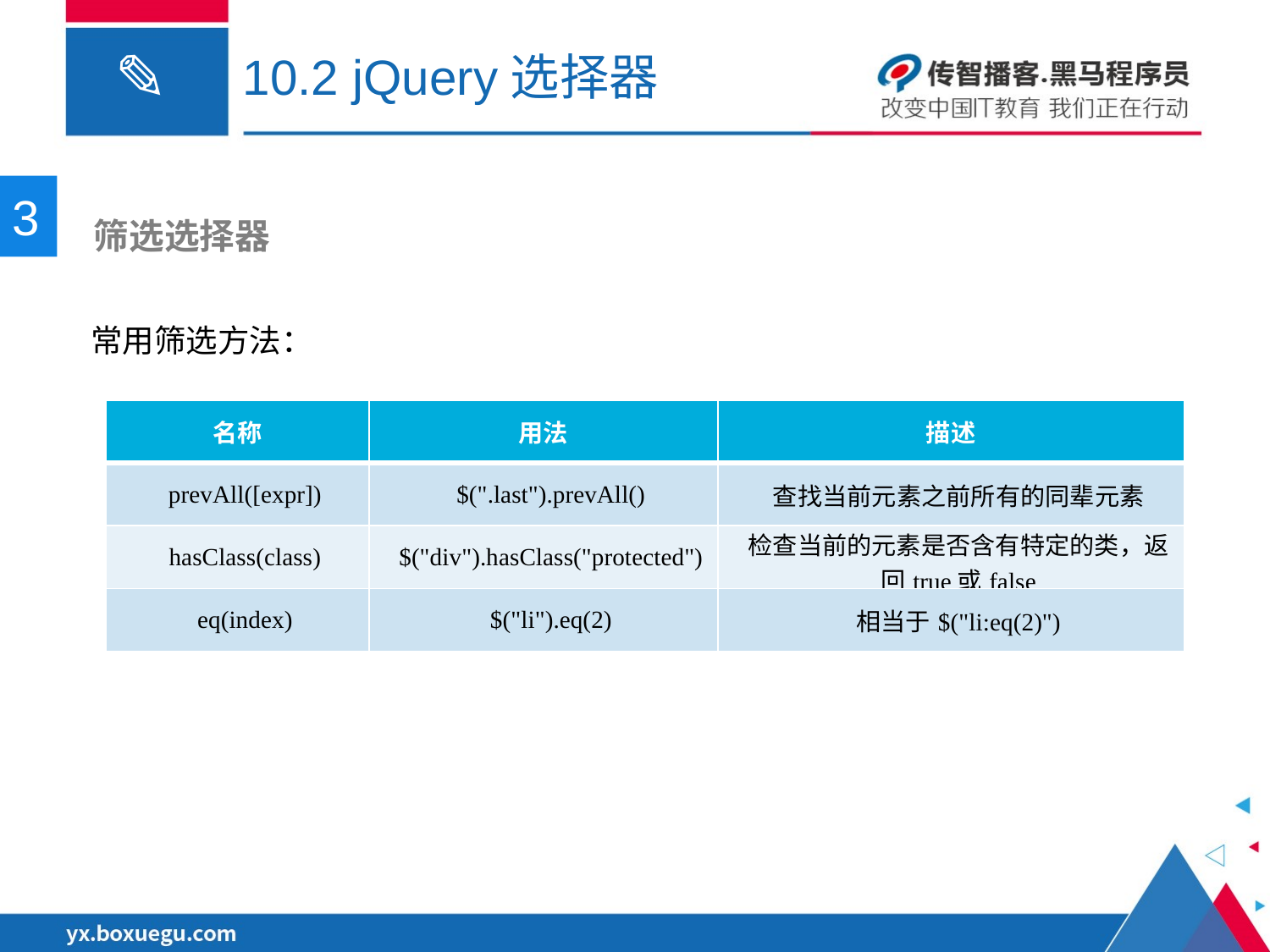

# 10.2 jQuery选择器

3
  筛选选择器
常用筛选方法：
| 名称 | 用法 | 描述 |
| --- | --- | --- |
| prevAll([expr]) | $(".last").prevAll() | 查找当前元素之前所有的同辈元素 |
| hasClass(class) | $("div").hasClass("protected") | 检查当前的元素是否含有特定的类，返回true或false |
| eq(index) | $("li").eq(2) | 相当于$("li:eq(2)") |